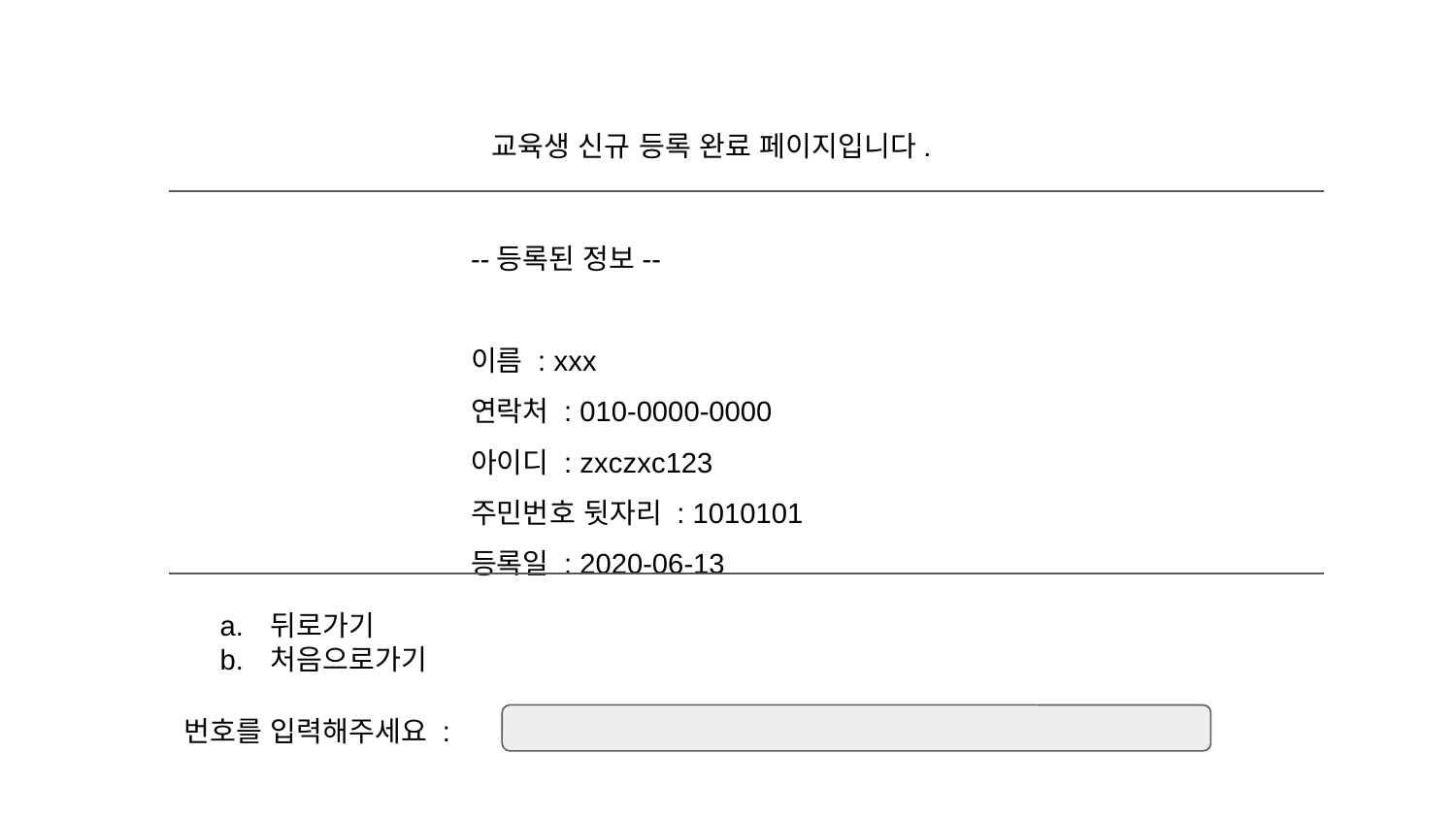

교육생 신규 등록 완료 페이지입니다.
--등록된 정보--

이름 : xxx
연락처 : 010-0000-0000
아이디 : zxczxc123
주민번호 뒷자리 : 1010101
등록일 : 2020-06-13

뒤로가기
처음으로가기
번호를 입력해주세요 :